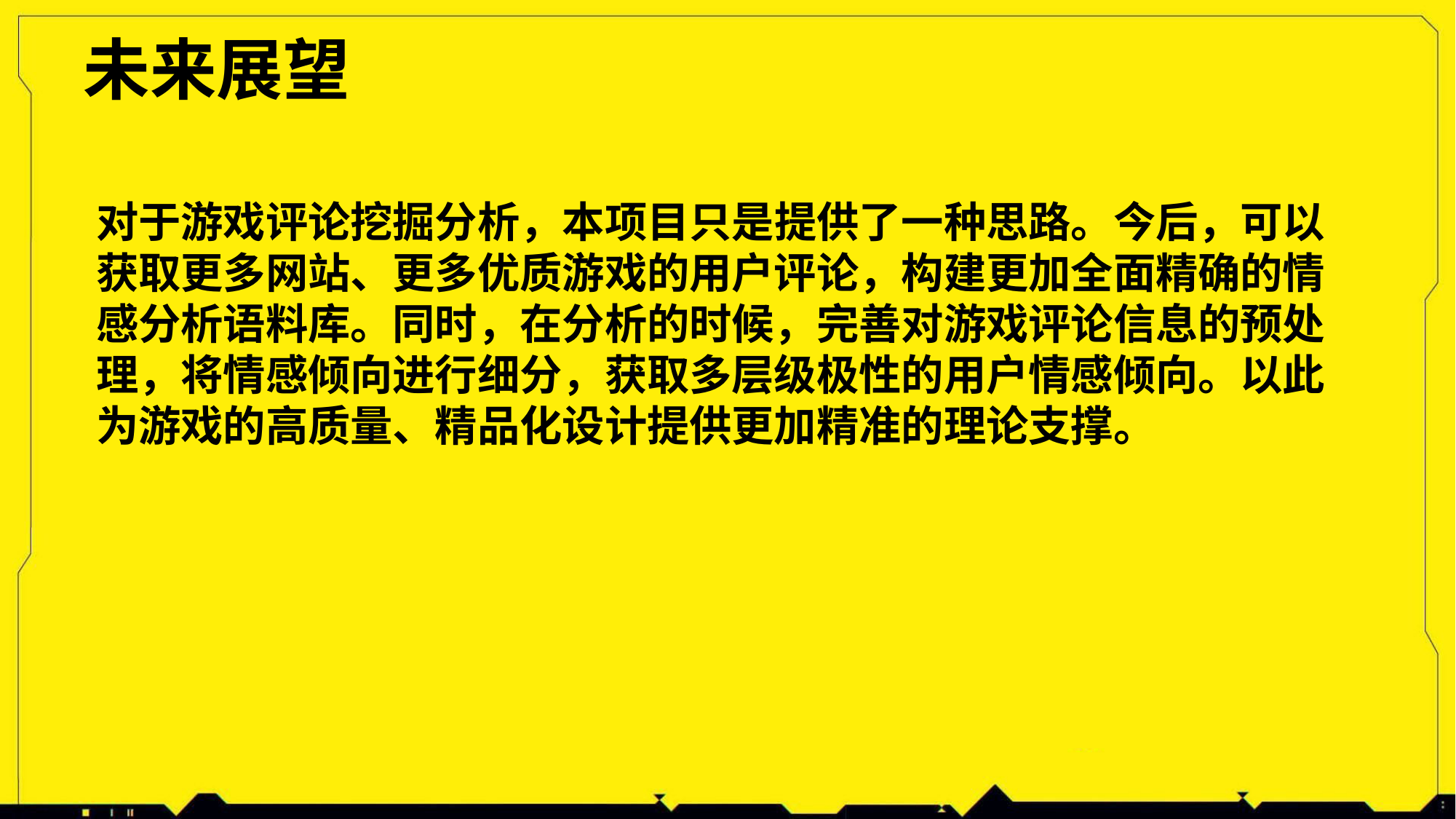

未来展望
对于游戏评论挖掘分析，本项目只是提供了一种思路。今后，可以获取更多网站、更多优质游戏的用户评论，构建更加全面精确的情感分析语料库。同时，在分析的时候，完善对游戏评论信息的预处理，将情感倾向进行细分，获取多层级极性的用户情感倾向。以此为游戏的高质量、精品化设计提供更加精准的理论支撑。